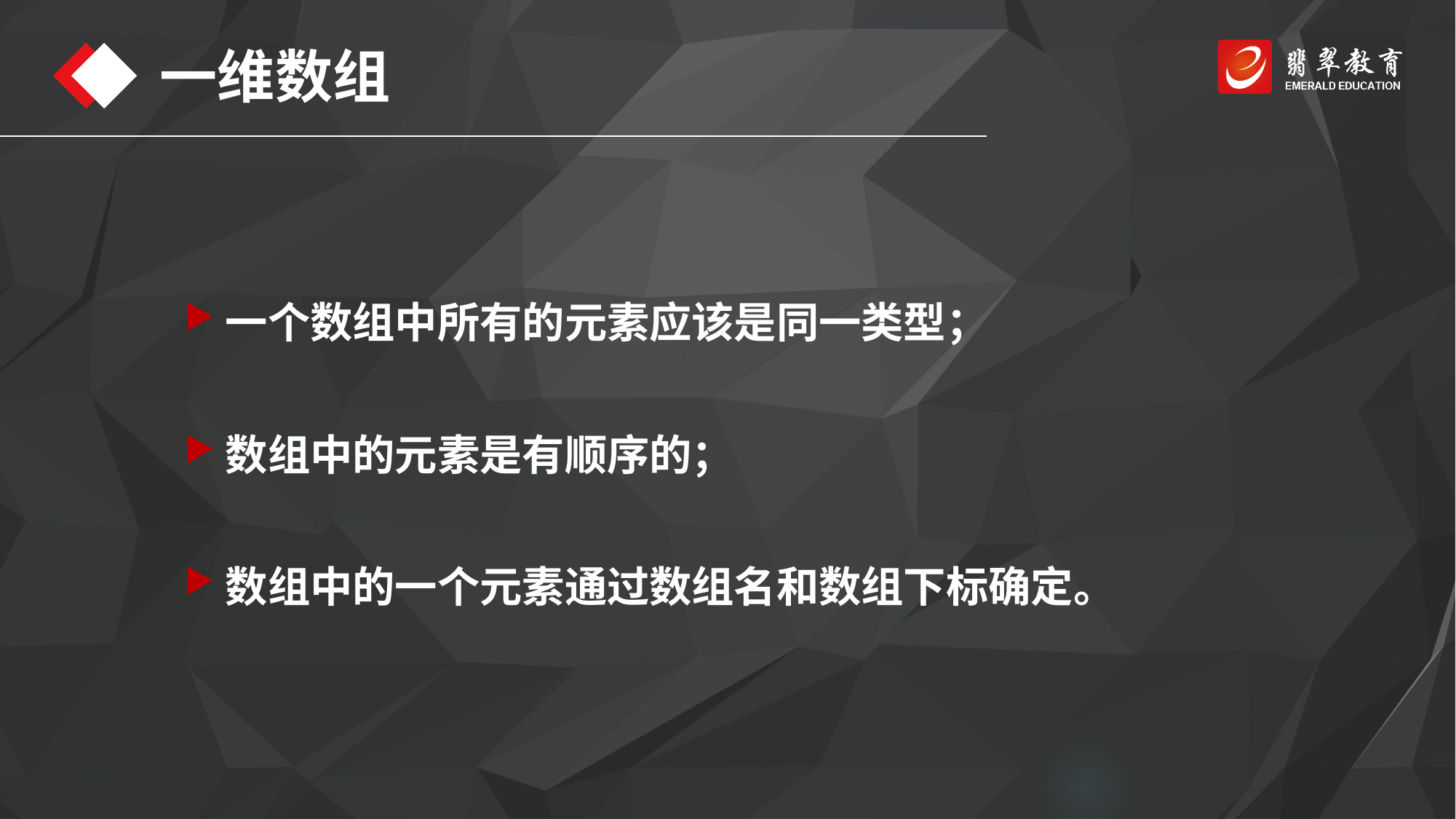

一维数组

一个数组中所有的元素应该是同一类型；

数组中的元素是有顺序的；

数组中的一个元素通过数组名和数组下标确定。